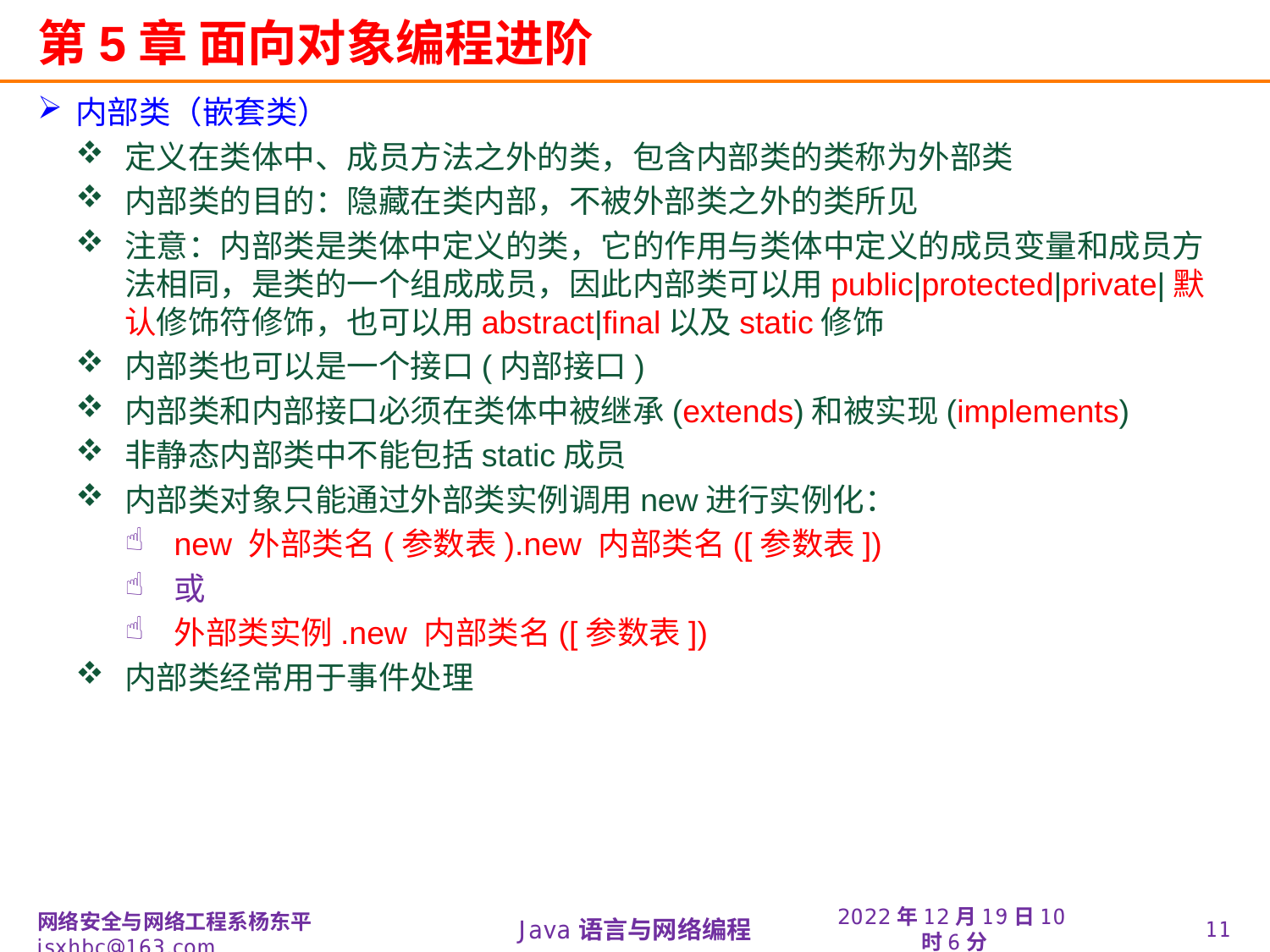

# 第5章 面向对象编程进阶
内部类（嵌套类）
定义在类体中、成员方法之外的类，包含内部类的类称为外部类
内部类的目的：隐藏在类内部，不被外部类之外的类所见
注意：内部类是类体中定义的类，它的作用与类体中定义的成员变量和成员方法相同，是类的一个组成成员，因此内部类可以用public|protected|private|默认修饰符修饰，也可以用abstract|final以及static修饰
内部类也可以是一个接口(内部接口)
内部类和内部接口必须在类体中被继承(extends)和被实现(implements)
非静态内部类中不能包括static成员
内部类对象只能通过外部类实例调用new进行实例化：
new 外部类名(参数表).new 内部类名([参数表])
或
外部类实例.new 内部类名([参数表])
内部类经常用于事件处理